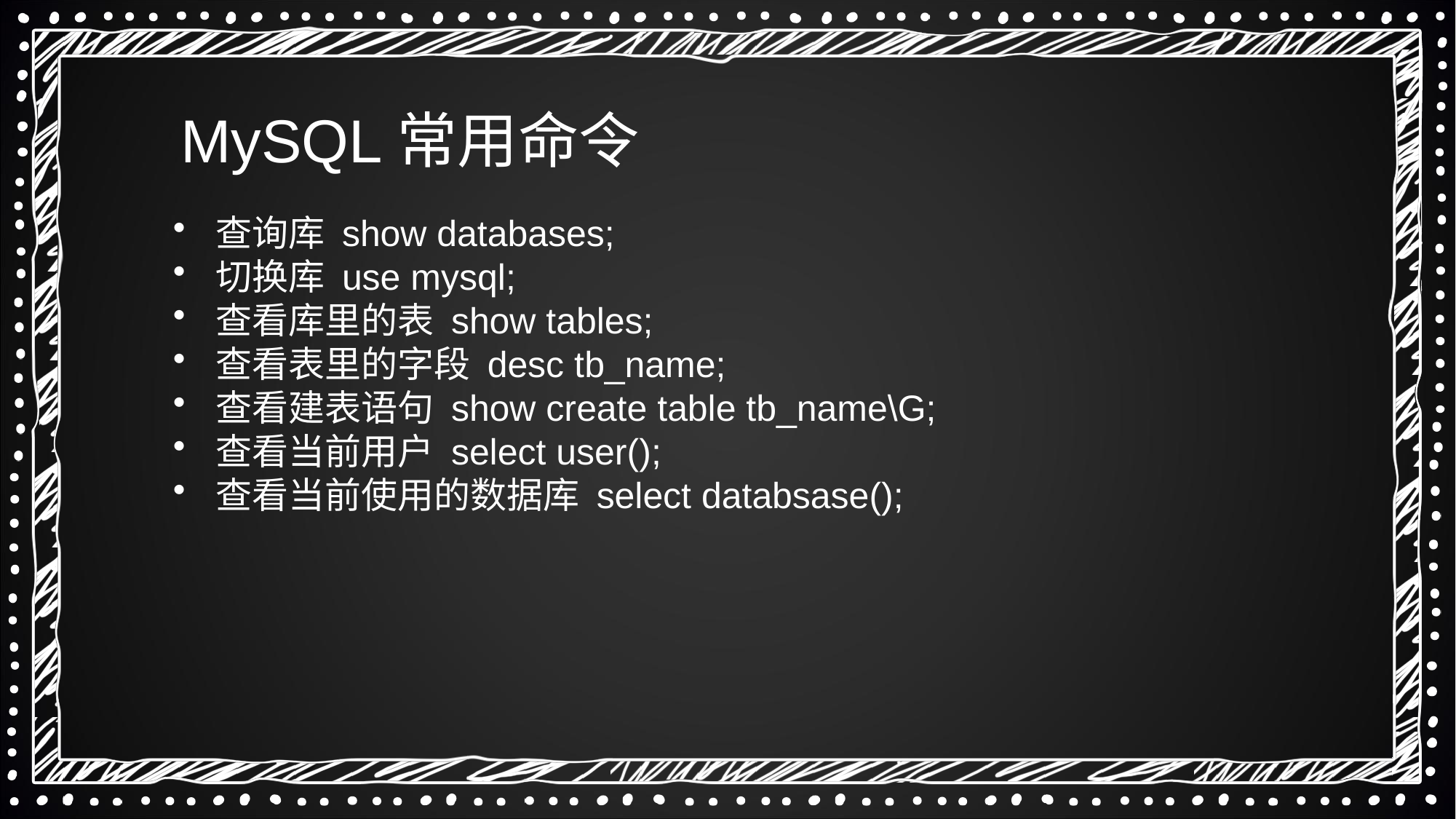

MySQL常用命令
 查询库 show databases;
 切换库 use mysql;
 查看库里的表 show tables;
 查看表里的字段 desc tb_name;
 查看建表语句 show create table tb_name\G;
 查看当前用户 select user();
 查看当前使用的数据库 select databsase();